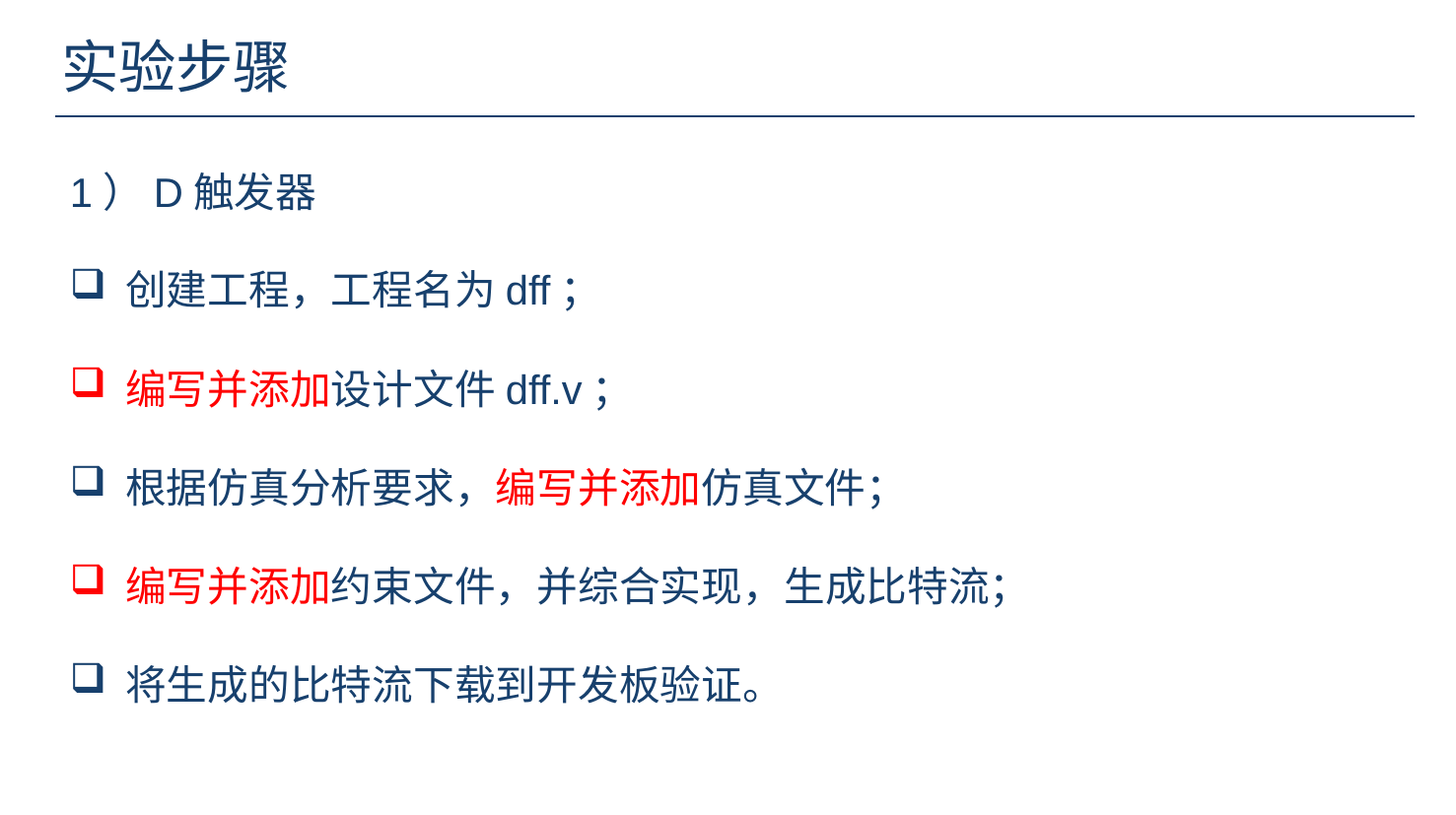

实验步骤
1）D触发器
创建工程，工程名为dff；
编写并添加设计文件dff.v；
根据仿真分析要求，编写并添加仿真文件；
编写并添加约束文件，并综合实现，生成比特流；
将生成的比特流下载到开发板验证。